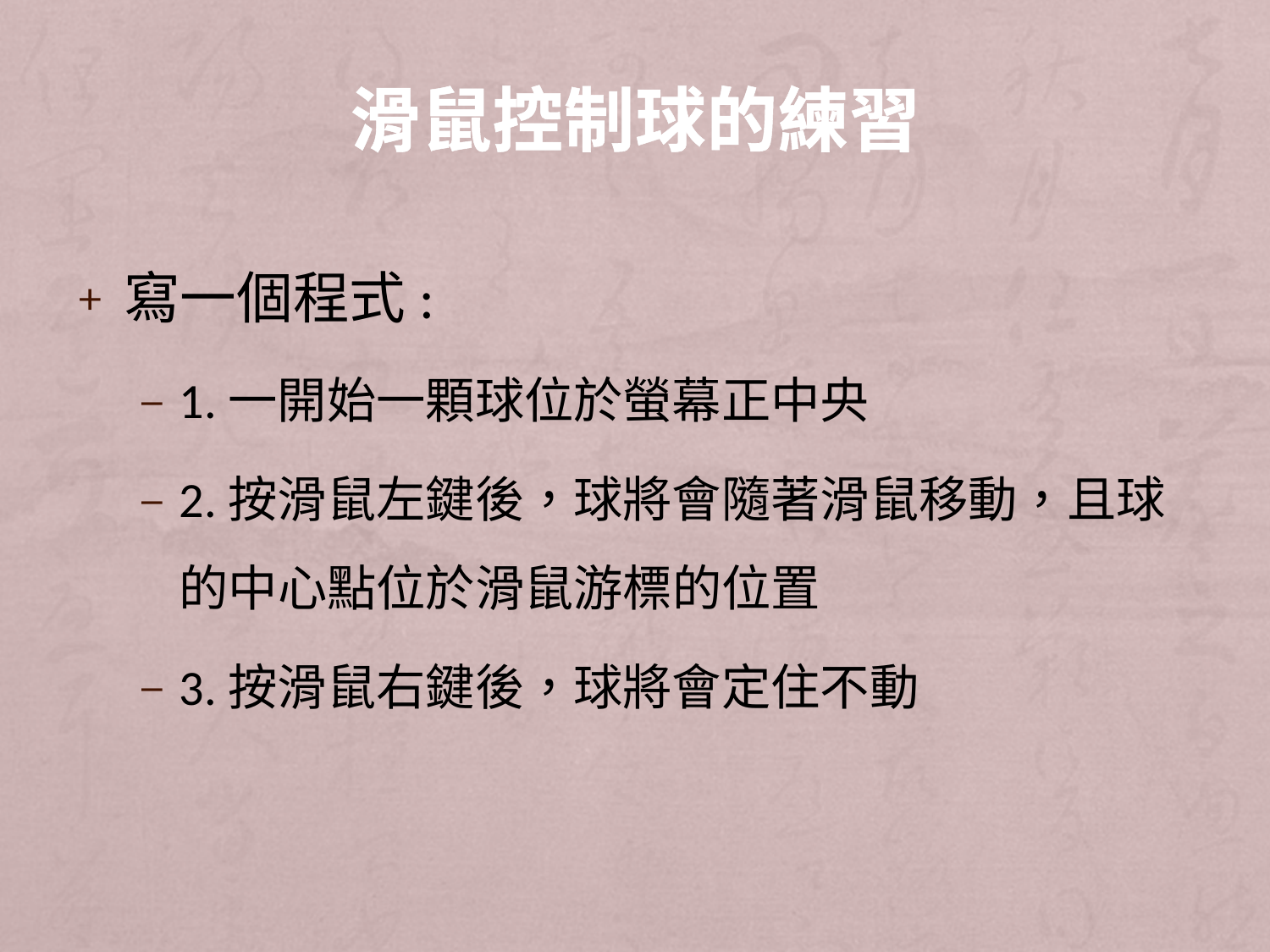

# 滑鼠控制球的練習
寫一個程式:
1.一開始一顆球位於螢幕正中央
2.按滑鼠左鍵後，球將會隨著滑鼠移動，且球的中心點位於滑鼠游標的位置
3.按滑鼠右鍵後，球將會定住不動